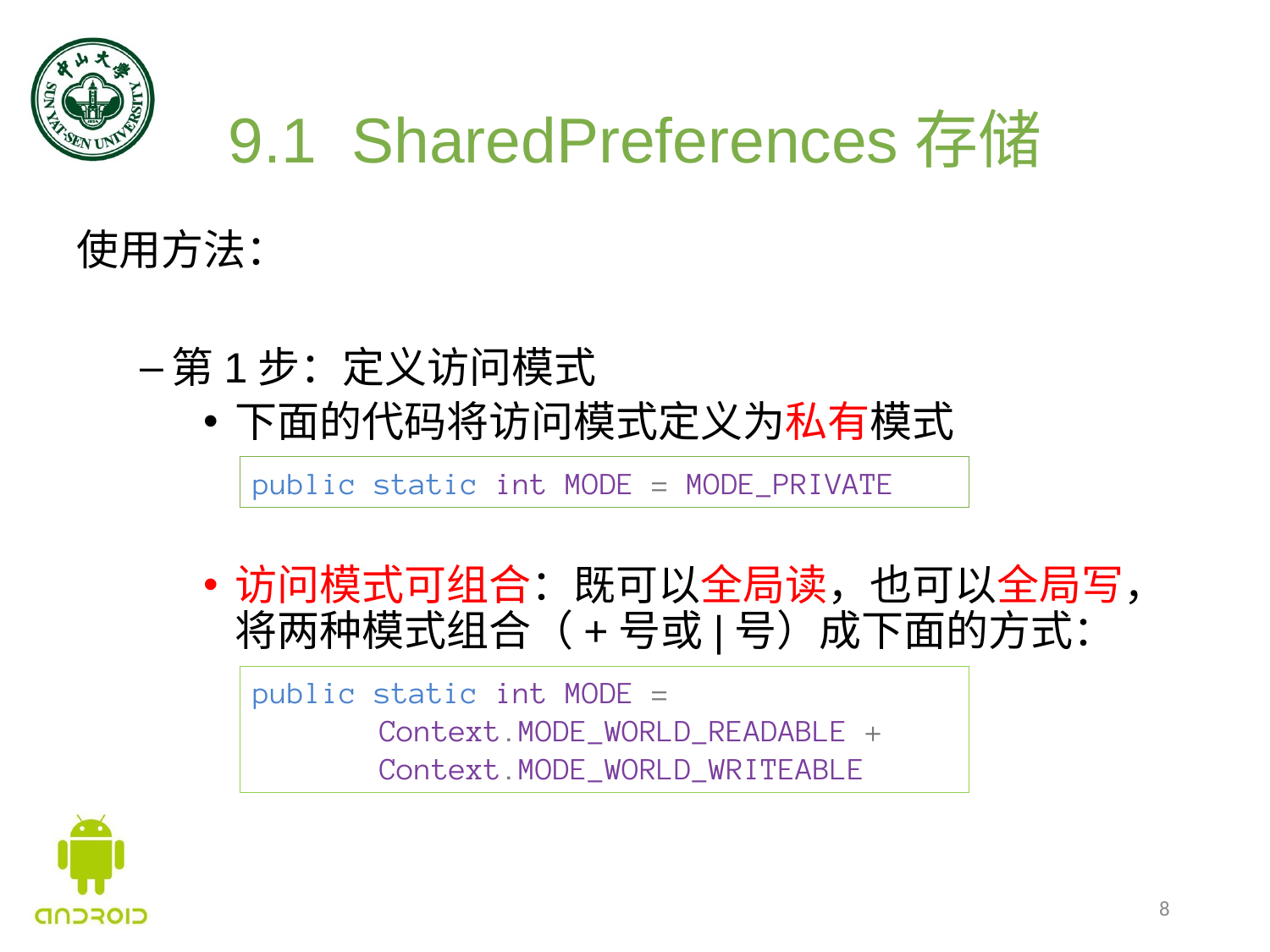

# 9.1  SharedPreferences存储
使用方法：

第1步：定义访问模式
下面的代码将访问模式定义为私有模式

访问模式可组合：既可以全局读，也可以全局写，将两种模式组合（+号或|号）成下面的方式：

public static int MODE = MODE_PRIVATE
public static int MODE =
	Context.MODE_WORLD_READABLE +
	Context.MODE_WORLD_WRITEABLE
8